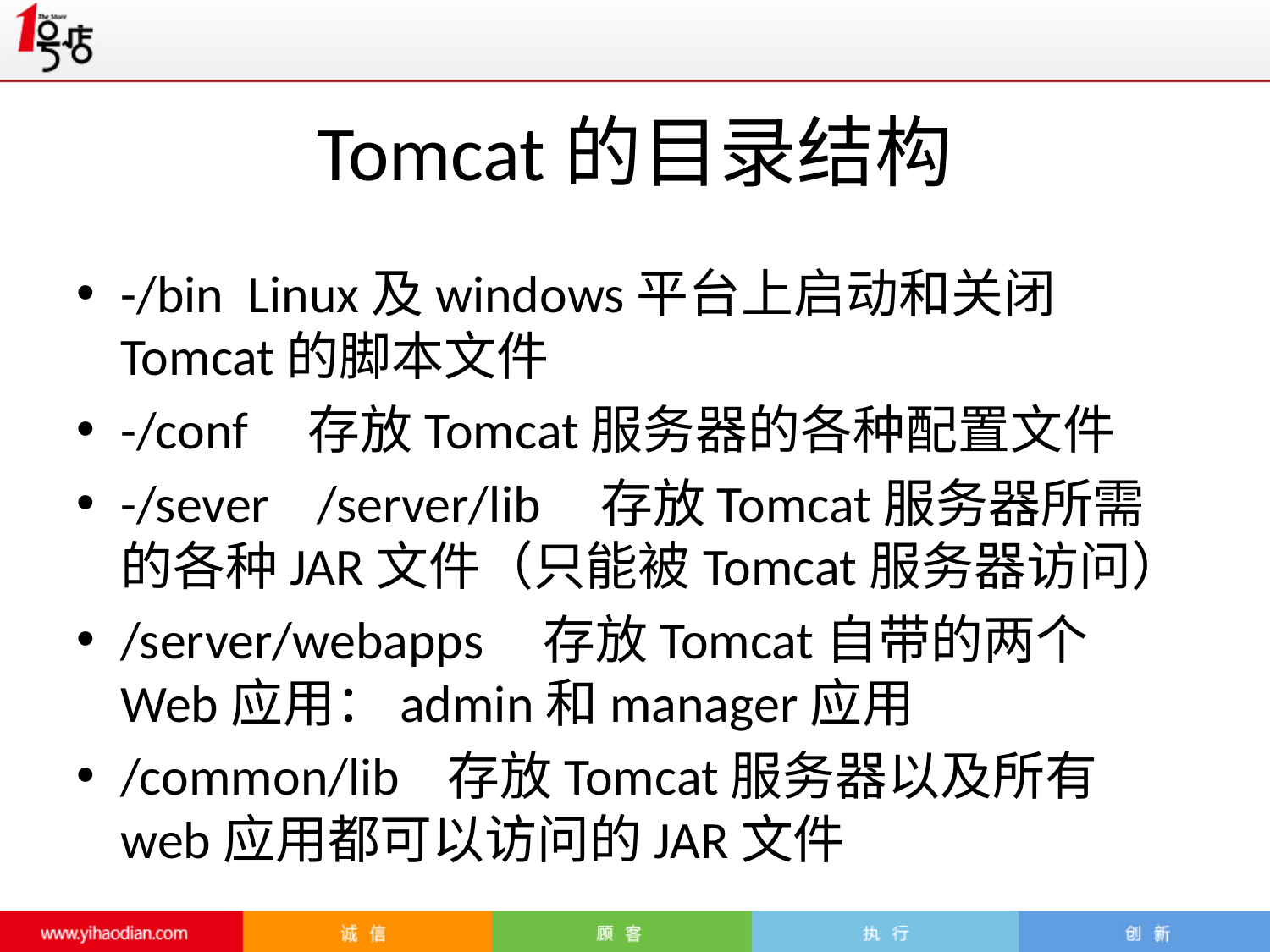

Tomcat的目录结构
-/bin  Linux及windows平台上启动和关闭Tomcat的脚本文件
-/conf    存放Tomcat服务器的各种配置文件
-/sever    /server/lib    存放Tomcat服务器所需的各种JAR文件（只能被Tomcat服务器访问）
/server/webapps    存放Tomcat自带的两个Web应用：admin和manager应用
/common/lib   存放Tomcat服务器以及所有web应用都可以访问的JAR文件